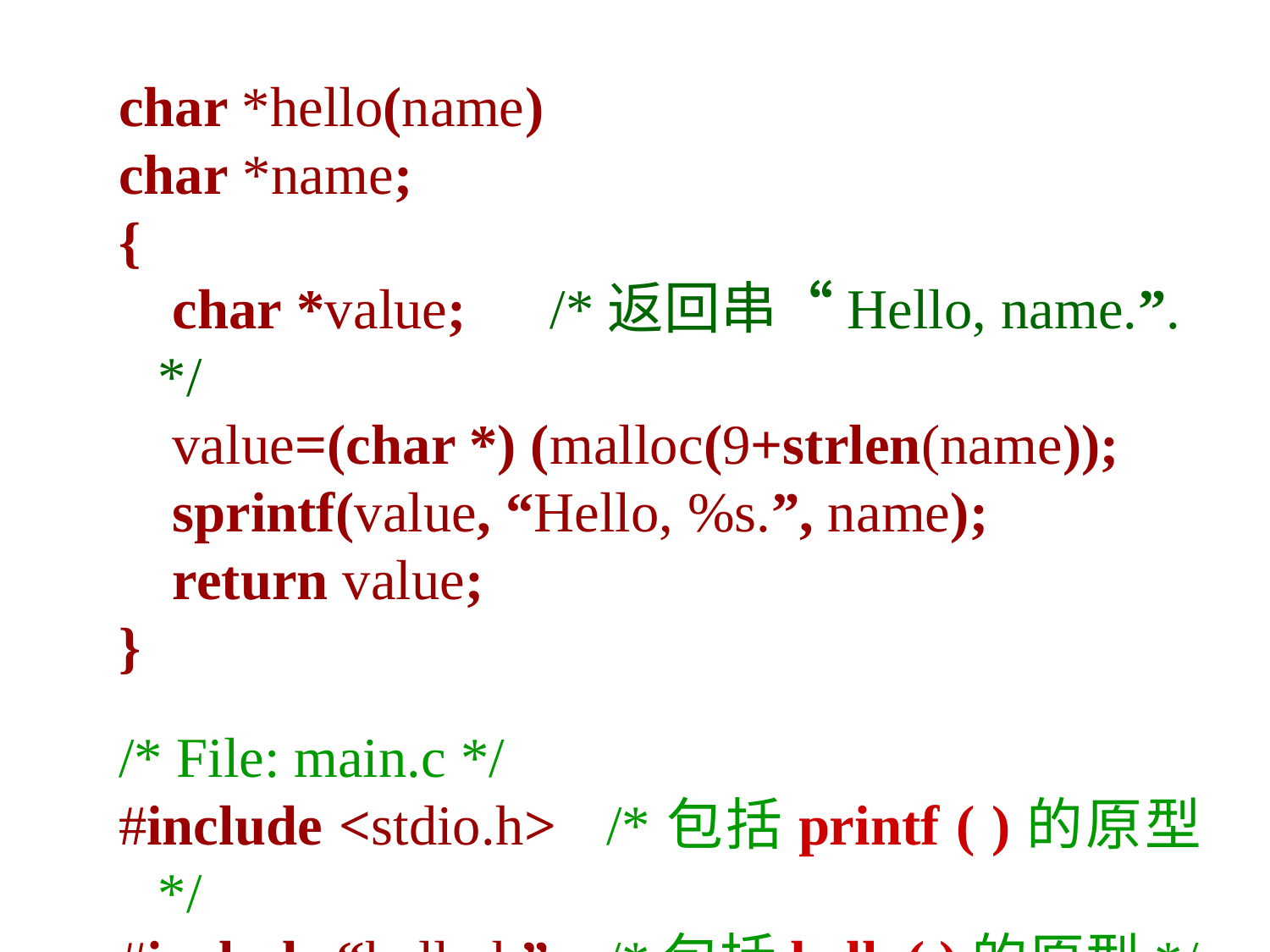

char *hello(name)
char *name;
{
 char *value;　/*返回串“Hello, name.”. */
 value=(char *) (malloc(9+strlen(name));
 sprintf(value, “Hello, %s.”, name);
 return value;
}

/* File: main.c */
#include <stdio.h>   /*包括printf ( )的原型*/
#include “hello.h”    /*包括hello( )的原型*/
12